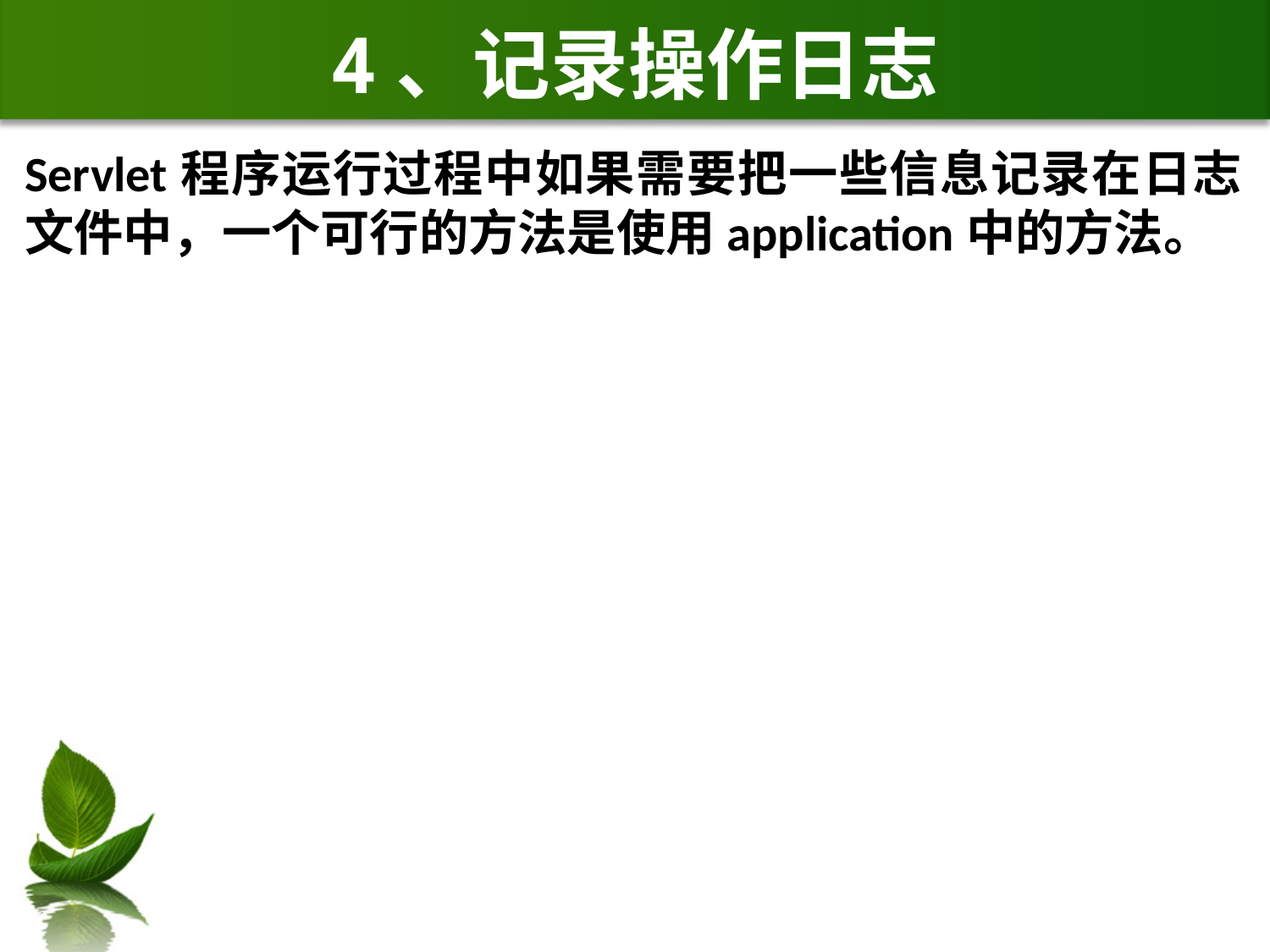

# 4、记录操作日志
Servlet程序运行过程中如果需要把一些信息记录在日志文件中，一个可行的方法是使用application中的方法。